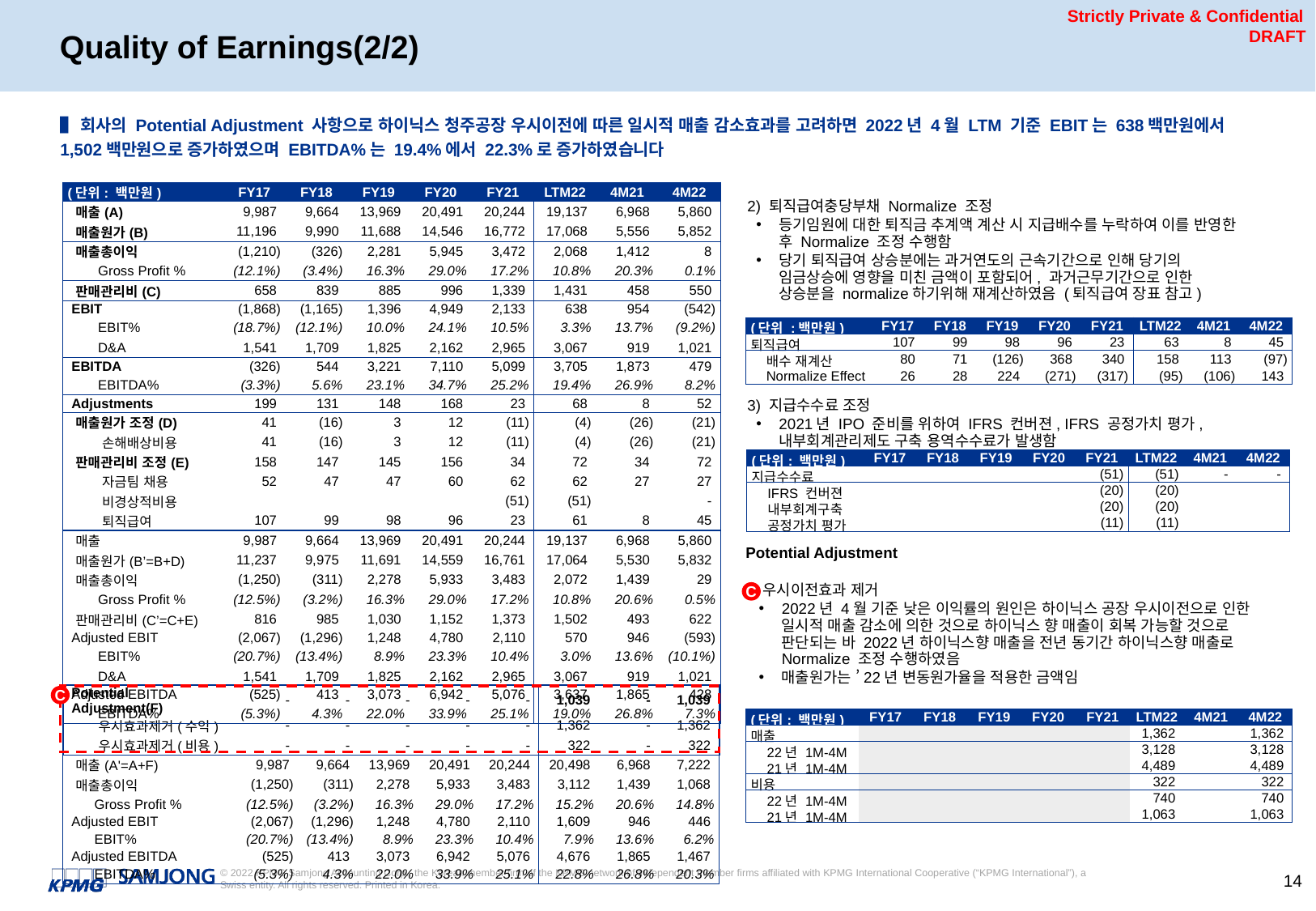

# Quality of Earnings(2/2)
▌회사의 Potential Adjustment 사항으로 하이닉스 청주공장 우시이전에 따른 일시적 매출 감소효과를 고려하면 2022년 4월 LTM 기준 EBIT는 638백만원에서 1,502백만원으로 증가하였으며 EBITDA%는 19.4%에서 22.3%로 증가하였습니다

 2) 퇴직급여충당부채 Normalize 조정
등기임원에 대한 퇴직금 추계액 계산 시 지급배수를 누락하여 이를 반영한 후 Normalize 조정 수행함
당기 퇴직급여 상승분에는 과거연도의 근속기간으로 인해 당기의 임금상승에 영향을 미친 금액이 포함되어, 과거근무기간으로 인한 상승분을 normalize하기위해 재계산하였음 (퇴직급여 장표 참고)

 3) 지급수수료 조정
2021년 IPO 준비를 위하여 IFRS 컨버젼, IFRS 공정가치 평가, 내부회계관리제도 구축 용역수수료가 발생함

| (단위: 백만원) |  | FY17 | FY18 | FY19 | FY20 | FY21 | LTM22 | 4M21 | 4M22 |
| --- | --- | --- | --- | --- | --- | --- | --- | --- | --- |
| 매출(A) |  | 9,987 | 9,664 | 13,969 | 20,491 | 20,244 | 19,137 | 6,968 | 5,860 |
| 매출원가(B) |  | 11,196 | 9,990 | 11,688 | 14,546 | 16,772 | 17,068 | 5,556 | 5,852 |
| 매출총이익 |  | (1,210) | (326) | 2,281 | 5,945 | 3,472 | 2,068 | 1,412 | 8 |
|  | Gross Profit % | (12.1%) | (3.4%) | 16.3% | 29.0% | 17.2% | 10.8% | 20.3% | 0.1% |
| 판매관리비(C) |  | 658 | 839 | 885 | 996 | 1,339 | 1,431 | 458 | 550 |
| EBIT |  | (1,868) | (1,165) | 1,396 | 4,949 | 2,133 | 638 | 954 | (542) |
|  | EBIT% | (18.7%) | (12.1%) | 10.0% | 24.1% | 10.5% | 3.3% | 13.7% | (9.2%) |
|  | D&A | 1,541 | 1,709 | 1,825 | 2,162 | 2,965 | 3,067 | 919 | 1,021 |
| EBITDA |  | (326) | 544 | 3,221 | 7,110 | 5,099 | 3,705 | 1,873 | 479 |
|  | EBITDA% | (3.3%) | 5.6% | 23.1% | 34.7% | 25.2% | 19.4% | 26.9% | 8.2% |
| Adjustments |  | 199 | 131 | 148 | 168 | 23 | 68 | 8 | 52 |
| 매출원가 조정(D) |  | 41 | (16) | 3 | 12 | (11) | (4) | (26) | (21) |
|  | 손해배상비용 | 41 | (16) | 3 | 12 | (11) | (4) | (26) | (21) |
| 판매관리비 조정(E) |  | 158 | 147 | 145 | 156 | 34 | 72 | 34 | 72 |
|  | 자금팀 채용 | 52 | 47 | 47 | 60 | 62 | 62 | 27 | 27 |
|  | 비경상적비용 |  |  |  |  | (51) | (51) |  | - |
|  | 퇴직급여 | 107 | 99 | 98 | 96 | 23 | 61 | 8 | 45 |
| 매출 |  | 9,987 | 9,664 | 13,969 | 20,491 | 20,244 | 19,137 | 6,968 | 5,860 |
| 매출원가(B’=B+D) |  | 11,237 | 9,975 | 11,691 | 14,559 | 16,761 | 17,064 | 5,530 | 5,832 |
| 매출총이익 |  | (1,250) | (311) | 2,278 | 5,933 | 3,483 | 2,072 | 1,439 | 29 |
|  | Gross Profit % | (12.5%) | (3.2%) | 16.3% | 29.0% | 17.2% | 10.8% | 20.6% | 0.5% |
| 판매관리비(C’=C+E) |  | 816 | 985 | 1,030 | 1,152 | 1,373 | 1,502 | 493 | 622 |
| Adjusted EBIT |  | (2,067) | (1,296) | 1,248 | 4,780 | 2,110 | 570 | 946 | (593) |
|  | EBIT% | (20.7%) | (13.4%) | 8.9% | 23.3% | 10.4% | 3.0% | 13.6% | (10.1%) |
|  | D&A | 1,541 | 1,709 | 1,825 | 2,162 | 2,965 | 3,067 | 919 | 1,021 |
| Adjusted EBITDA |  | (525) | 413 | 3,073 | 6,942 | 5,076 | 3,637 | 1,865 | 428 |
|  | EBITDA% | (5.3%) | 4.3% | 22.0% | 33.9% | 25.1% | 19.0% | 26.8% | 7.3% |
| (단위 :백만원) |  | FY17 | FY18 | FY19 | FY20 | FY21 | LTM22 | 4M21 | 4M22 |
| --- | --- | --- | --- | --- | --- | --- | --- | --- | --- |
| 퇴직급여 |  | 107 | 99 | 98 | 96 | 23 | 63 | 8 | 45 |
|  | 배수 재계산 | 80 | 71 | (126) | 368 | 340 | 158 | 113 | (97) |
|  | Normalize Effect | 26 | 28 | 224 | (271) | (317) | (95) | (106) | 143 |
| (단위: 백만원) |  | FY17 | FY18 | FY19 | FY20 | FY21 | LTM22 | 4M21 | 4M22 |
| --- | --- | --- | --- | --- | --- | --- | --- | --- | --- |
| 지급수수료 |  |  |  |  |  | (51) | (51) | - | - |
|  | IFRS 컨버젼 |  |  |  |  | (20) | (20) |  |  |
|  | 내부회계구축 |  |  |  |  | (20) | (20) |  |  |
|  | 공정가치 평가 |  |  |  |  | (11) | (11) |  |  |

Potential Adjustment

1)우시이전효과 제거
2022년 4월 기준 낮은 이익률의 원인은 하이닉스 공장 우시이전으로 인한 일시적 매출 감소에 의한 것으로 하이닉스 향 매출이 회복 가능할 것으로 판단되는 바 2022년 하이닉스향 매출을 전년 동기간 하이닉스향 매출로 Normalize 조정 수행하였음
매출원가는 ’22년 변동원가율을 적용한 금액임

C
| Potential Adjustment(F) |  |  | - | - | - | - | - | 1,039 | - | 1,039 |
| --- | --- | --- | --- | --- | --- | --- | --- | --- | --- | --- |
|  | 우시효과제거(수익) |  | - | - | - | - | - | 1,362 | - | 1,362 |
|  | 우시효과제거(비용) |  | - | - | - | - | - | 322 | - | 322 |
| 매출(A'=A+F) |  |  | 9,987 | 9,664 | 13,969 | 20,491 | 20,244 | 20,498 | 6,968 | 7,222 |
| 매출총이익 |  |  | (1,250) | (311) | 2,278 | 5,933 | 3,483 | 3,112 | 1,439 | 1,068 |
|  | Gross Profit % |  | (12.5%) | (3.2%) | 16.3% | 29.0% | 17.2% | 15.2% | 20.6% | 14.8% |
| Adjusted EBIT |  |  | (2,067) | (1,296) | 1,248 | 4,780 | 2,110 | 1,609 | 946 | 446 |
|  | EBIT% |  | (20.7%) | (13.4%) | 8.9% | 23.3% | 10.4% | 7.9% | 13.6% | 6.2% |
| Adjusted EBITDA |  |  | (525) | 413 | 3,073 | 6,942 | 5,076 | 4,676 | 1,865 | 1,467 |
|  | EBITDA% |  | (5.3%) | 4.3% | 22.0% | 33.9% | 25.1% | 22.8% | 26.8% | 20.3% |

C
| (단위: 백만원) |  | FY17 | FY18 | FY19 | FY20 | FY21 | LTM22 | 4M21 | 4M22 |
| --- | --- | --- | --- | --- | --- | --- | --- | --- | --- |
| 매출 |  |  |  |  |  |  | 1,362 |  | 1,362 |
|  | 22년 1M-4M |  |  |  |  |  | 3,128 |  | 3,128 |
|  | 21년 1M-4M |  |  |  |  |  | 4,489 |  | 4,489 |
| 비용 |  |  |  |  |  |  | 322 |  | 322 |
|  | 22년 1M-4M |  |  |  |  |  | 740 |  | 740 |
|  | 21년 1M-4M |  |  |  |  |  | 1,063 |  | 1,063 |